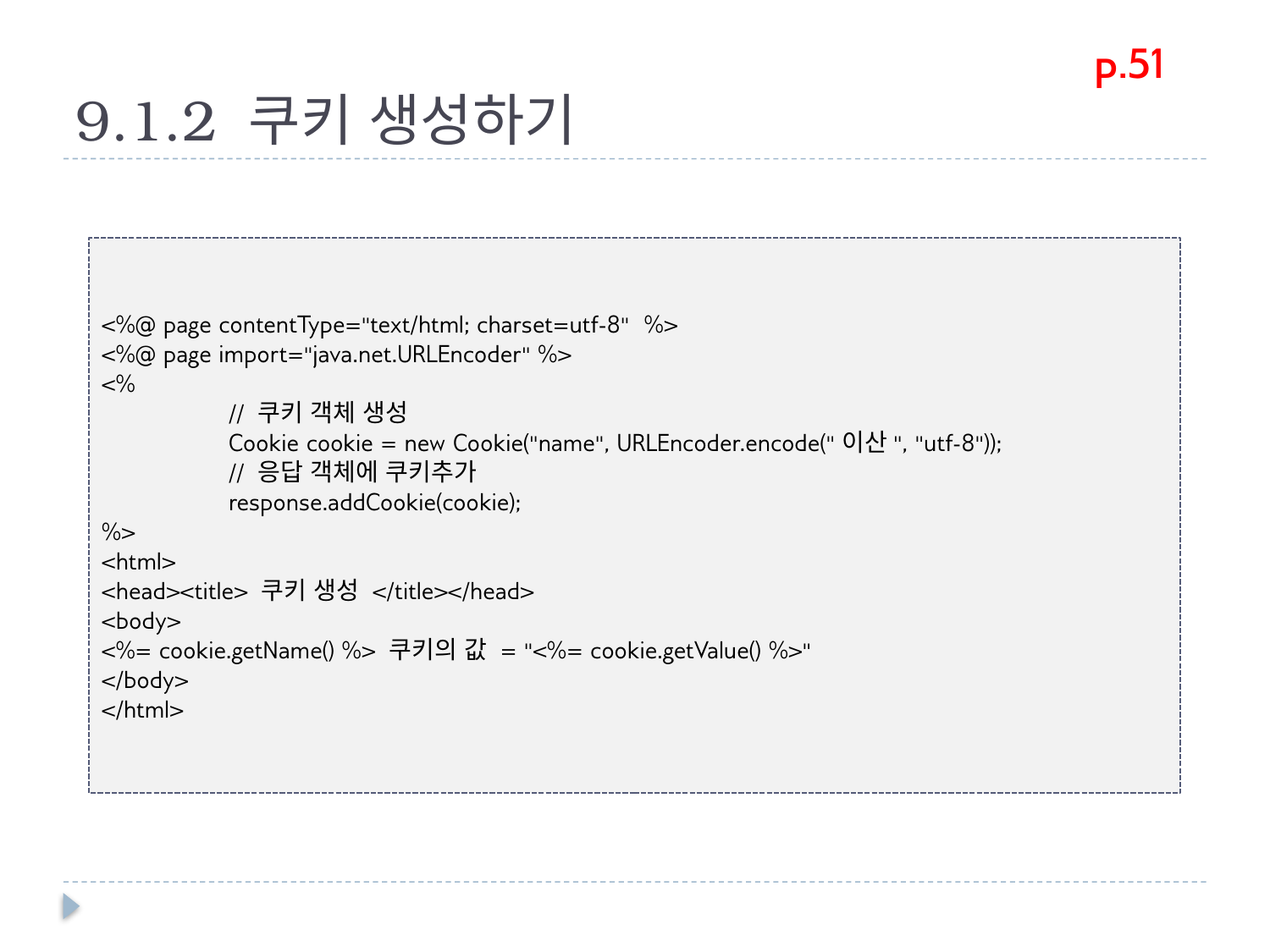

# 9.1.2 쿠키 생성하기
p.51

<%@ page contentType="text/html; charset=utf-8"  %>
<%@ page import="java.net.URLEncoder" %>
<%
	// 쿠키 객체 생성
	Cookie cookie = new Cookie("name", URLEncoder.encode("이산", "utf-8"));
	// 응답 객체에 쿠키추가
	response.addCookie(cookie);
%>
<html>
<head><title> 쿠키 생성 </title></head>
<body>
<%= cookie.getName() %> 쿠키의 값 = "<%= cookie.getValue() %>"
</body>
</html>